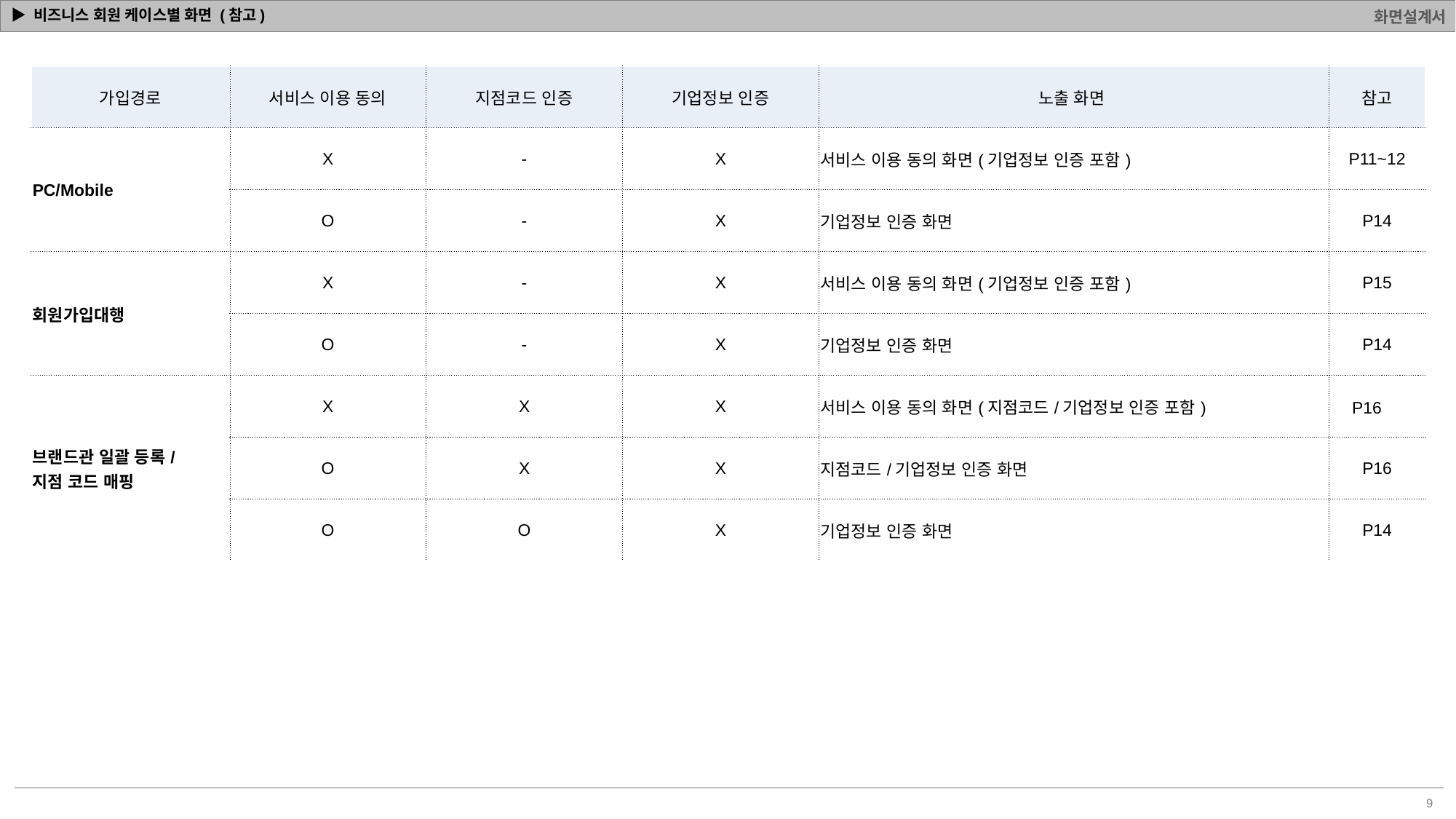

# ▶ 비즈니스 회원 케이스별 화면 (참고)
| 가입경로 | 서비스 이용 동의 | 지점코드 인증 | 기업정보 인증 | 노출 화면 | 참고 |
| --- | --- | --- | --- | --- | --- |
| PC/Mobile | X | - | X | 서비스 이용 동의 화면(기업정보 인증 포함) | P11~12 |
|  | O | - | X | 기업정보 인증 화면 | P14 |
| 회원가입대행 | X | - | X | 서비스 이용 동의 화면(기업정보 인증 포함) | P15 |
|  | O | - | X | 기업정보 인증 화면 | P14 |
| 브랜드관 일괄 등록/ 지점 코드 매핑 | X | X | X | 서비스 이용 동의 화면(지점코드/기업정보 인증 포함) | P16 |
|  | O | X | X | 지점코드/기업정보 인증 화면 | P16 |
|  | O | O | X | 기업정보 인증 화면 | P14 |